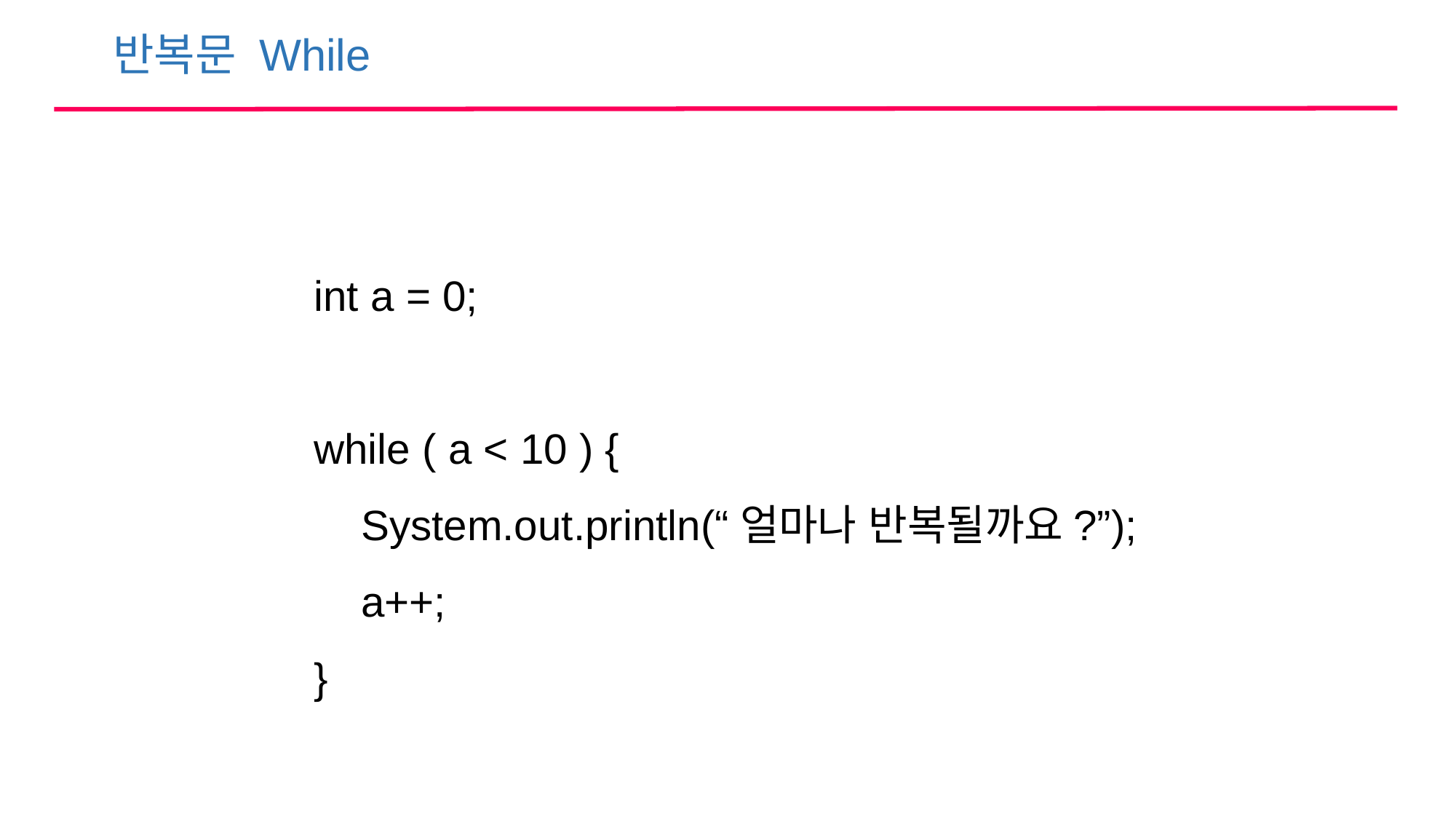

반복문 While
int a = 0;

while ( a < 10 ) {
    System.out.println(“얼마나 반복될까요?”);
    a++;
}